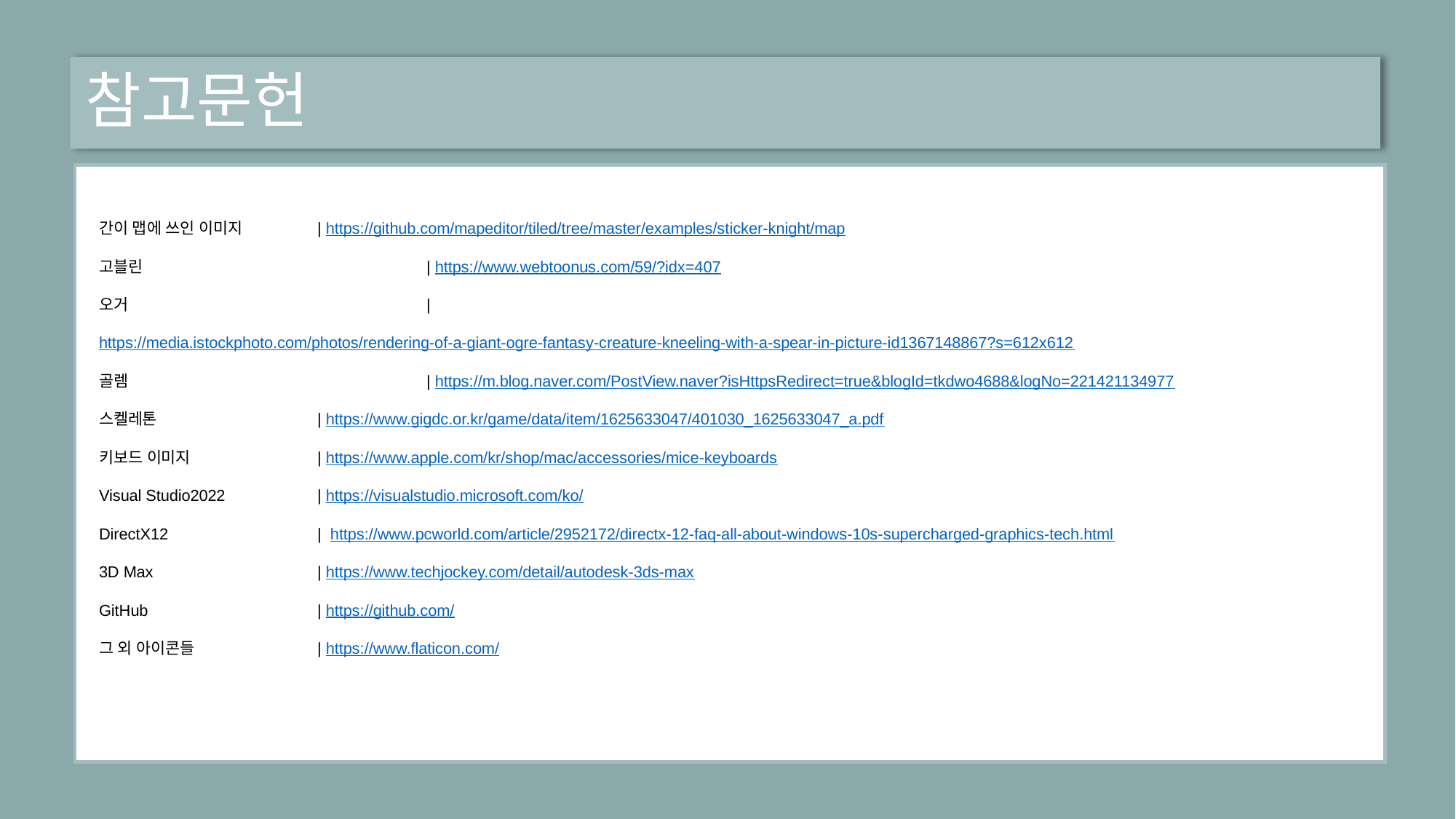

참고문헌

간이 맵에 쓰인 이미지	| https://github.com/mapeditor/tiled/tree/master/examples/sticker-knight/map
고블린			| https://www.webtoonus.com/59/?idx=407
오거			| https://media.istockphoto.com/photos/rendering-of-a-giant-ogre-fantasy-creature-kneeling-with-a-spear-in-picture-id1367148867?s=612x612
골렘			| https://m.blog.naver.com/PostView.naver?isHttpsRedirect=true&blogId=tkdwo4688&logNo=221421134977
스켈레톤		| https://www.gigdc.or.kr/game/data/item/1625633047/401030_1625633047_a.pdf
키보드 이미지		| https://www.apple.com/kr/shop/mac/accessories/mice-keyboards
Visual Studio2022	| https://visualstudio.microsoft.com/ko/
DirectX12		|  https://www.pcworld.com/article/2952172/directx-12-faq-all-about-windows-10s-supercharged-graphics-tech.html
3D Max		| https://www.techjockey.com/detail/autodesk-3ds-max
GitHub		| https://github.com/
그 외 아이콘들		| https://www.flaticon.com/